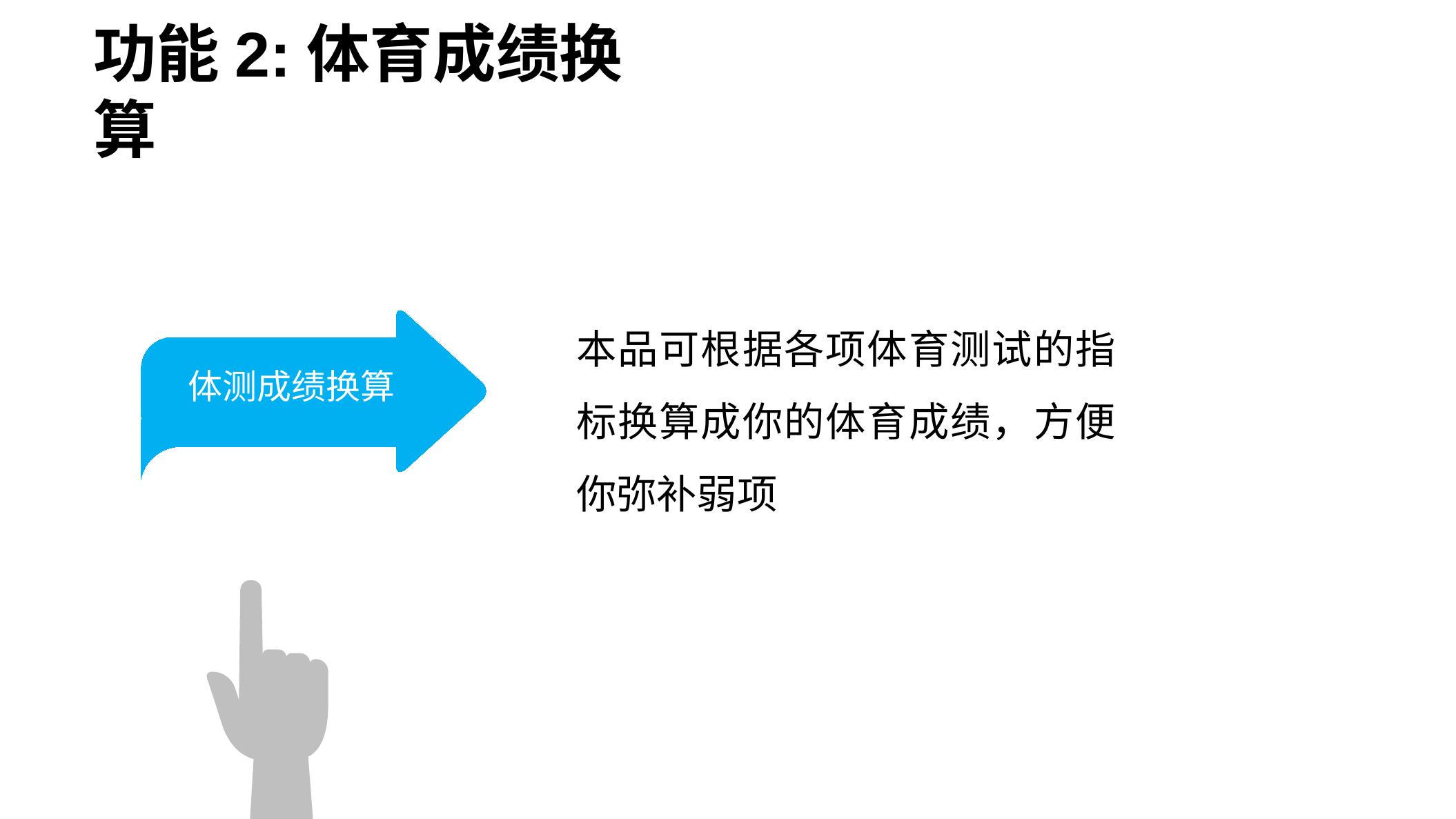

功能2:体育成绩换算
本品可根据各项体育测试的指标换算成你的体育成绩，方便你弥补弱项

体测成绩换算